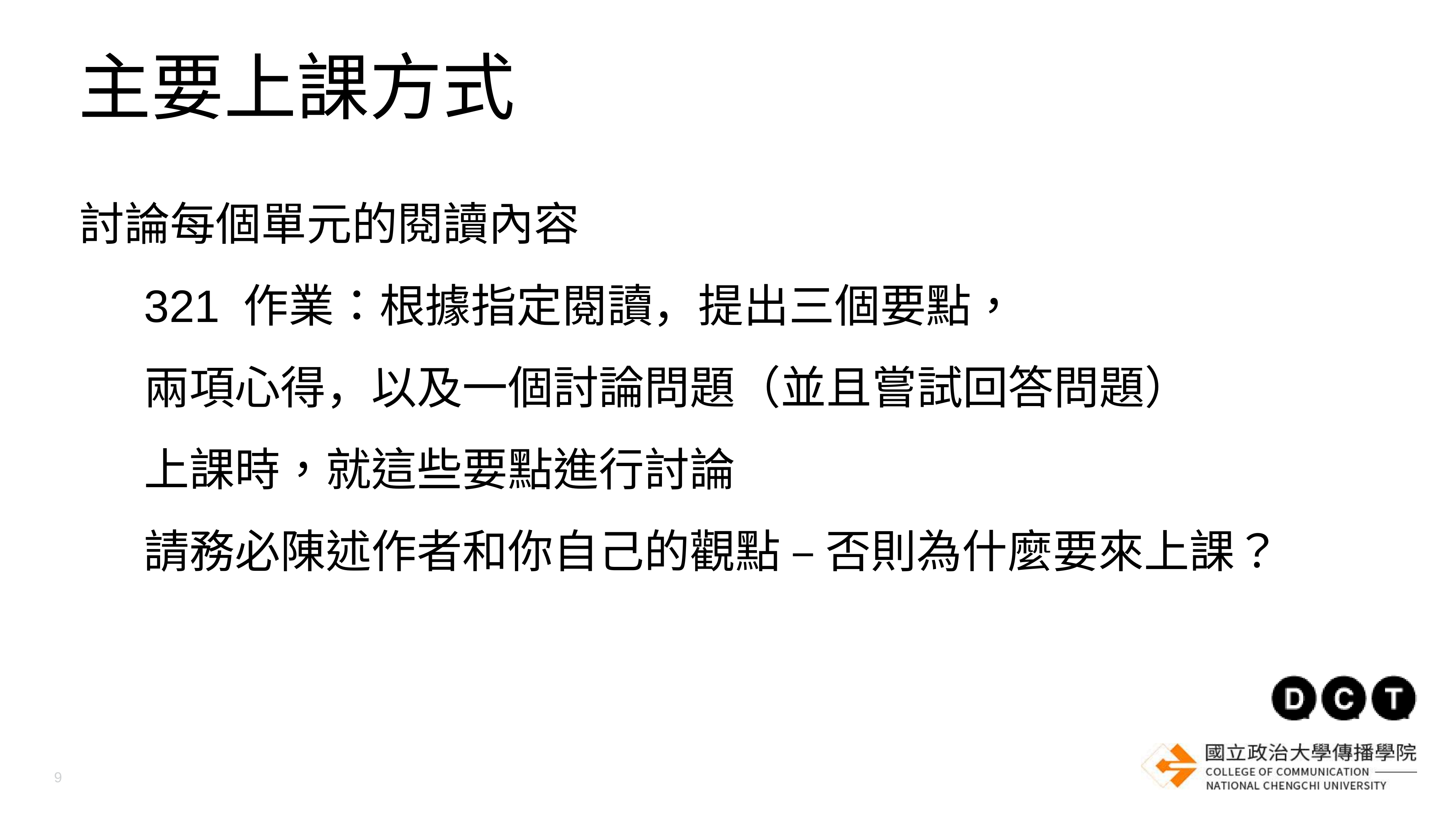

主要上課方式
討論每個單元的閱讀內容
321 作業：根據指定閱讀，提出三個要點，
兩項心得，以及一個討論問題（並且嘗試回答問題）
上課時，就這些要點進行討論
請務必陳述作者和你自己的觀點 – 否則為什麼要來上課？